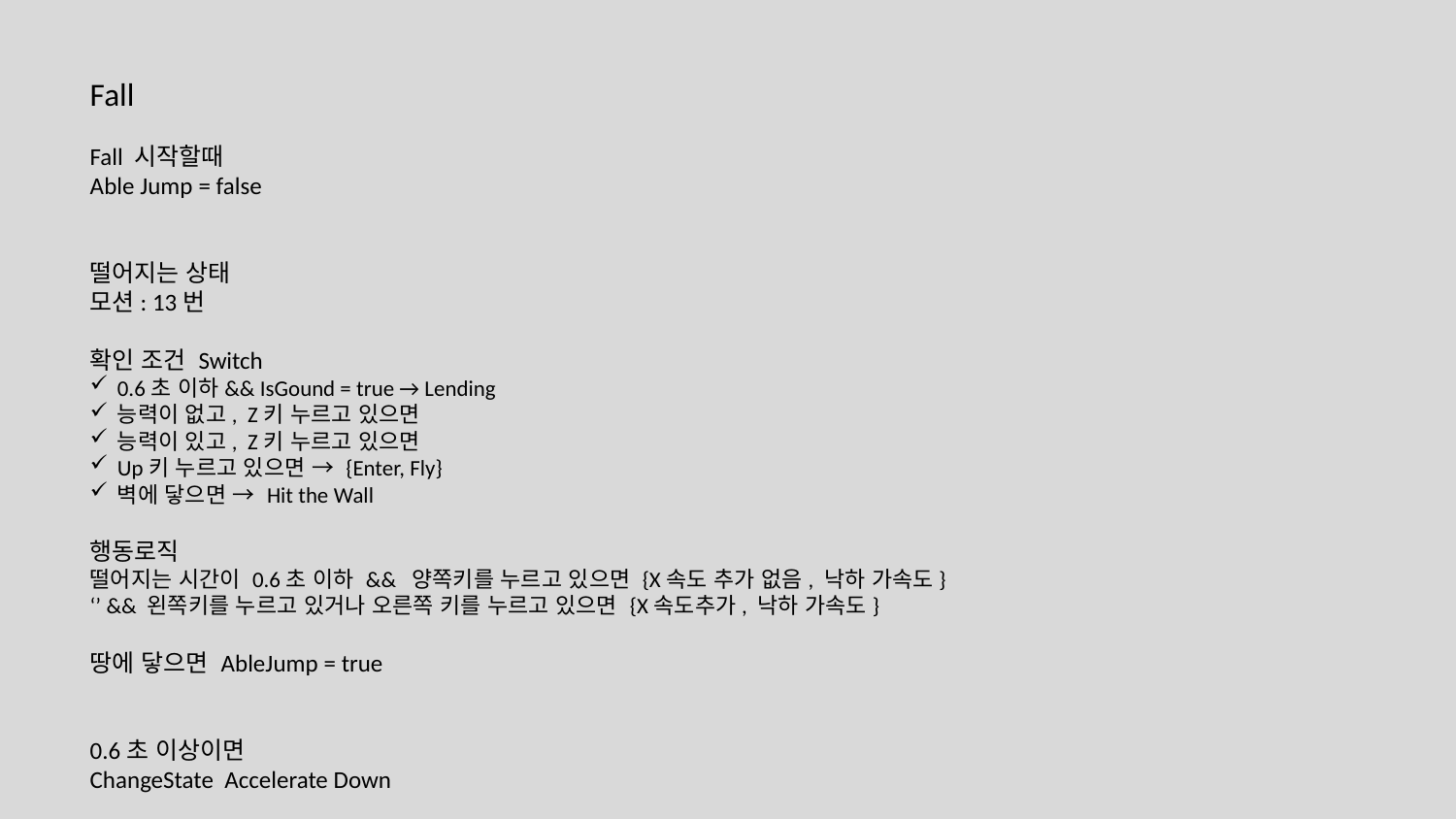

Fall

Fall 시작할때
Able Jump = false

떨어지는 상태
모션: 13번

확인 조건 Switch
0.6초 이하&& IsGound = true → Lending
능력이 없고,  Z키 누르고 있으면
능력이 있고,  Z키 누르고 있으면
Up키 누르고 있으면 → {Enter, Fly}
벽에 닿으면 → Hit the Wall

행동로직
떨어지는 시간이 0.6초 이하 &&  양쪽키를 누르고 있으면 {X속도 추가 없음, 낙하 가속도}
‘’ && 왼쪽키를 누르고 있거나 오른쪽 키를 누르고 있으면 {X속도추가, 낙하 가속도}

땅에 닿으면 AbleJump = true

0.6초 이상이면
ChangeState  Accelerate Down